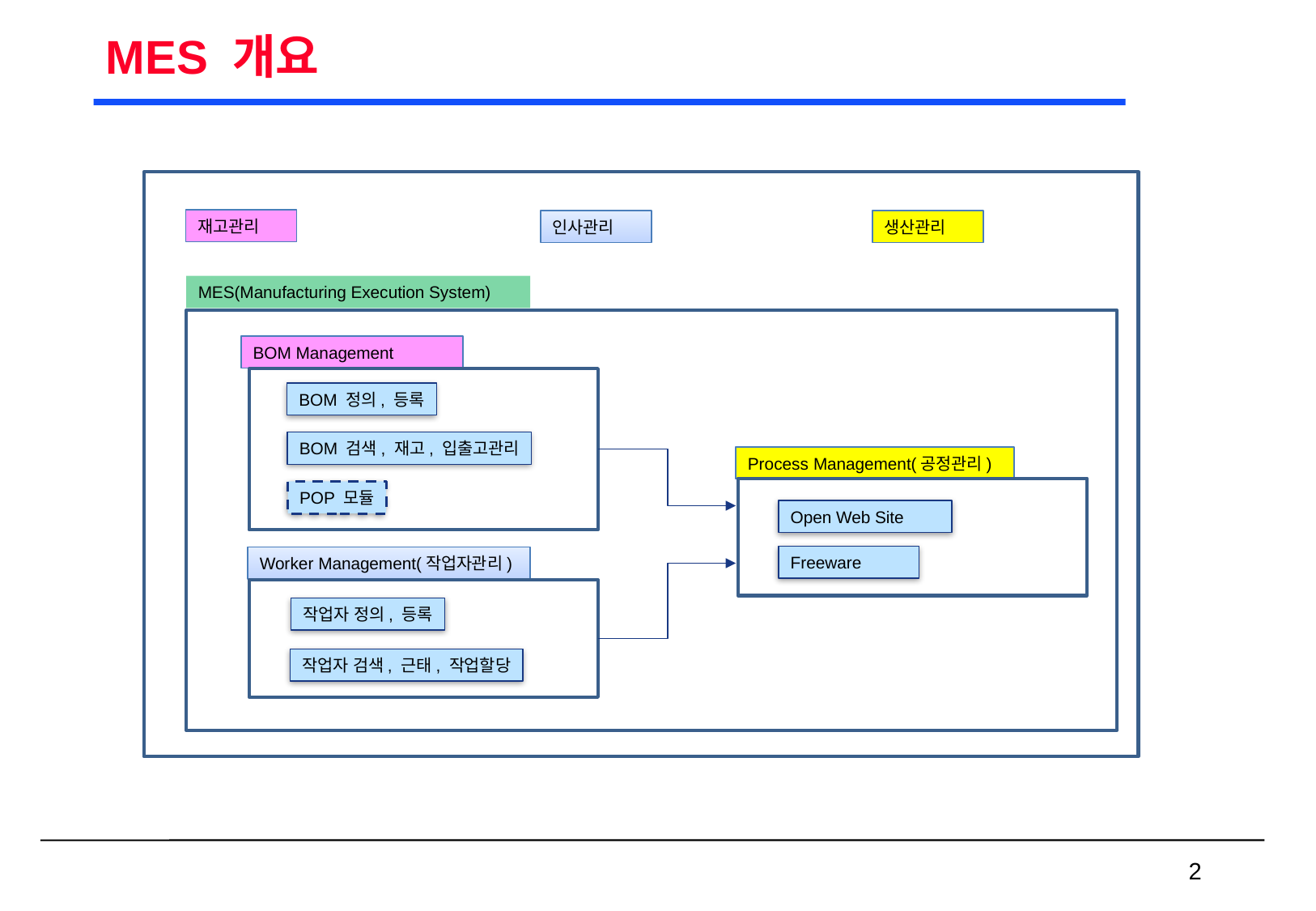

# MES 개요

재고관리
인사관리
생산관리
MES(Manufacturing Execution System)

BOM Management

BOM 정의, 등록
BOM 검색, 재고, 입출고관리
Process Management(공정관리)

POP 모듈
Open Web Site
Freeware
Worker Management(작업자관리)

작업자 정의, 등록
작업자 검색, 근태, 작업할당
 2